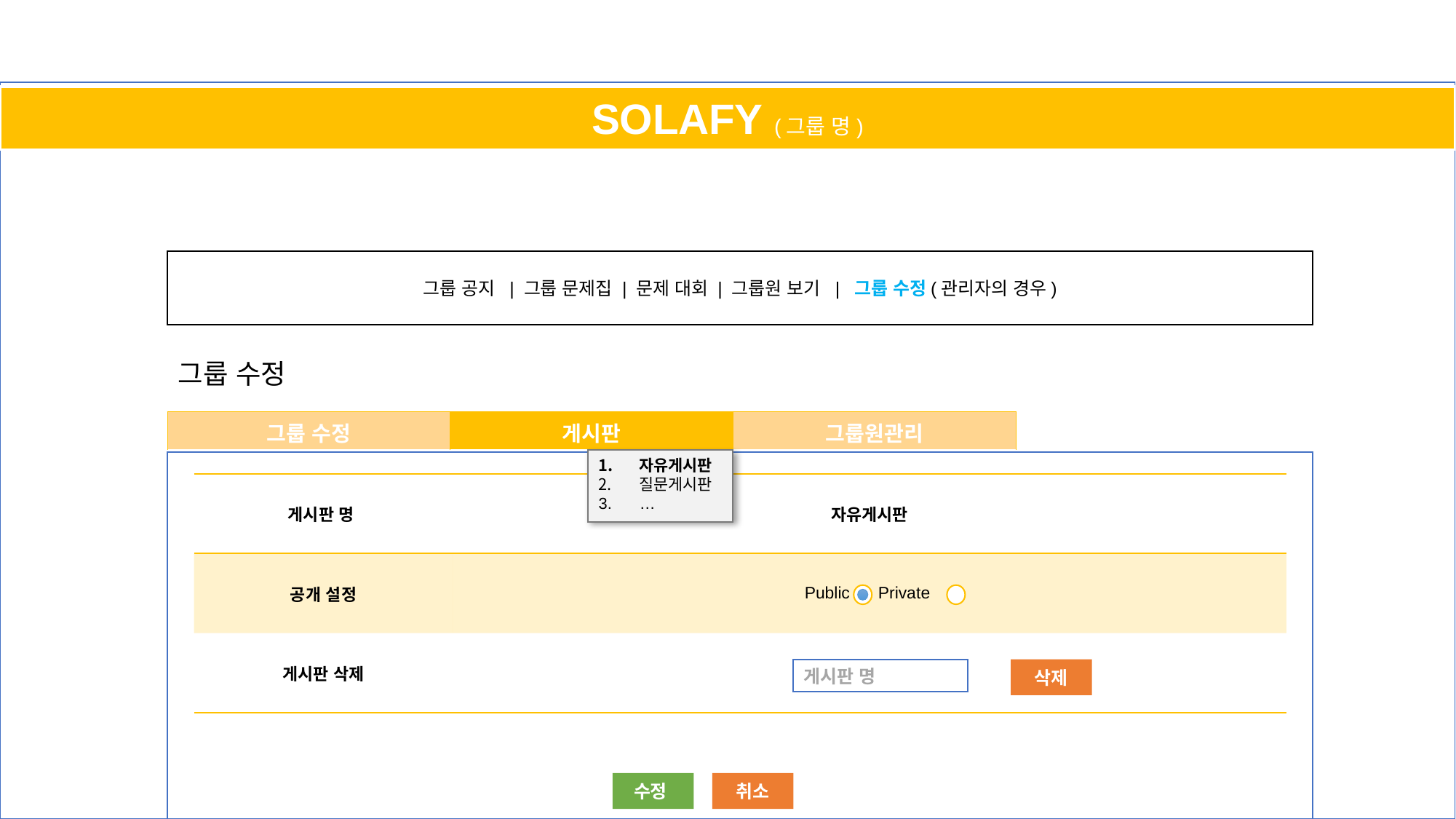

SOLAFY (그룹 명)

그룹 공지  | 그룹 문제집 | 문제 대회 | 그룹원 보기  |  그룹 수정(관리자의 경우)
그룹 수정

| 그룹 수정 | 게시판 | 그룹원관리 |
| --- | --- | --- |
자유게시판
질문게시판
…

| 게시판 명 | 자유게시판 |
| --- | --- |
| 공개 설정 | Public Private |
| 게시판 삭제 |  |

게시판 명
삭제
수정
취소